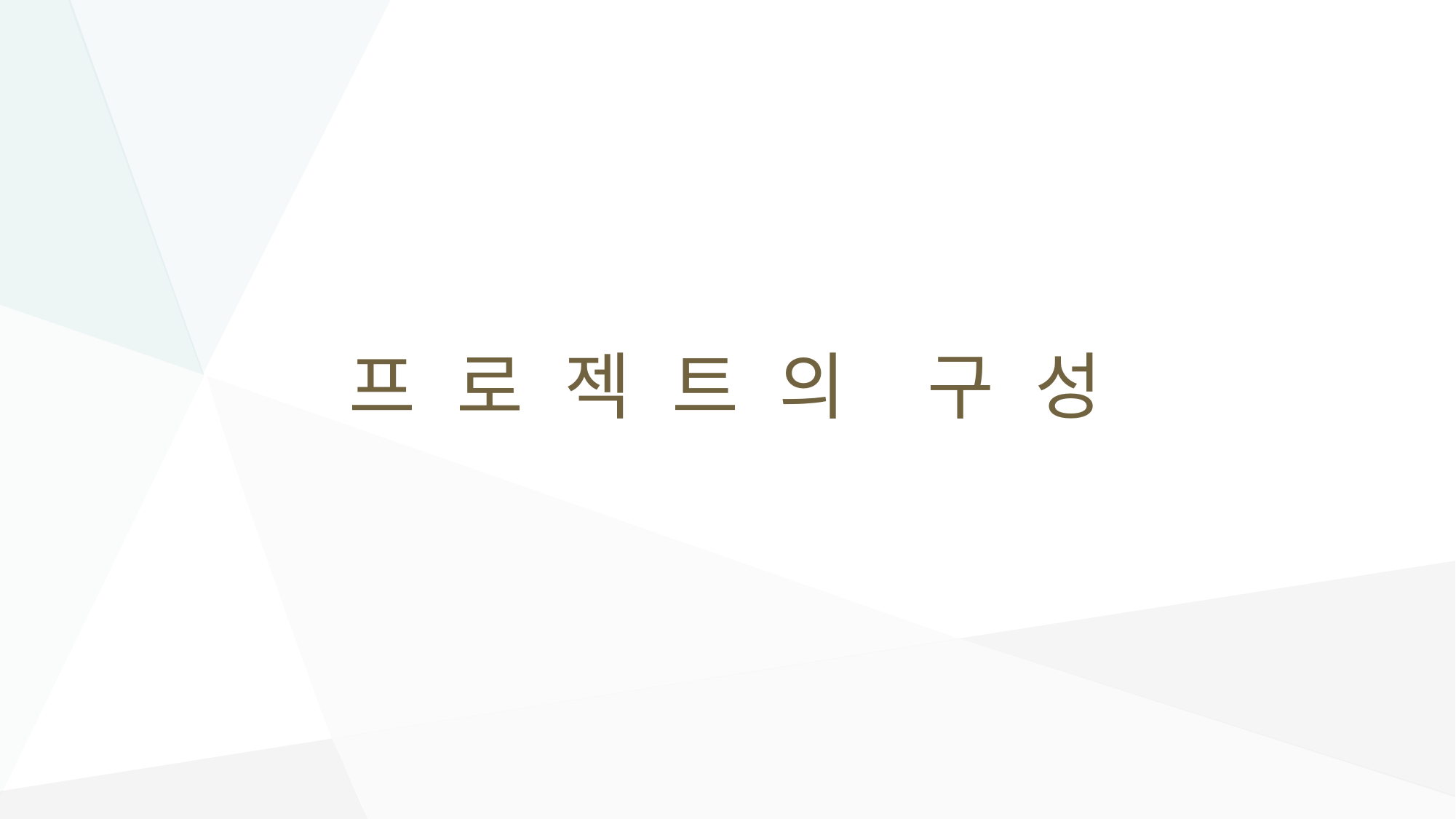

# 프  로  젝  트  의    구  성